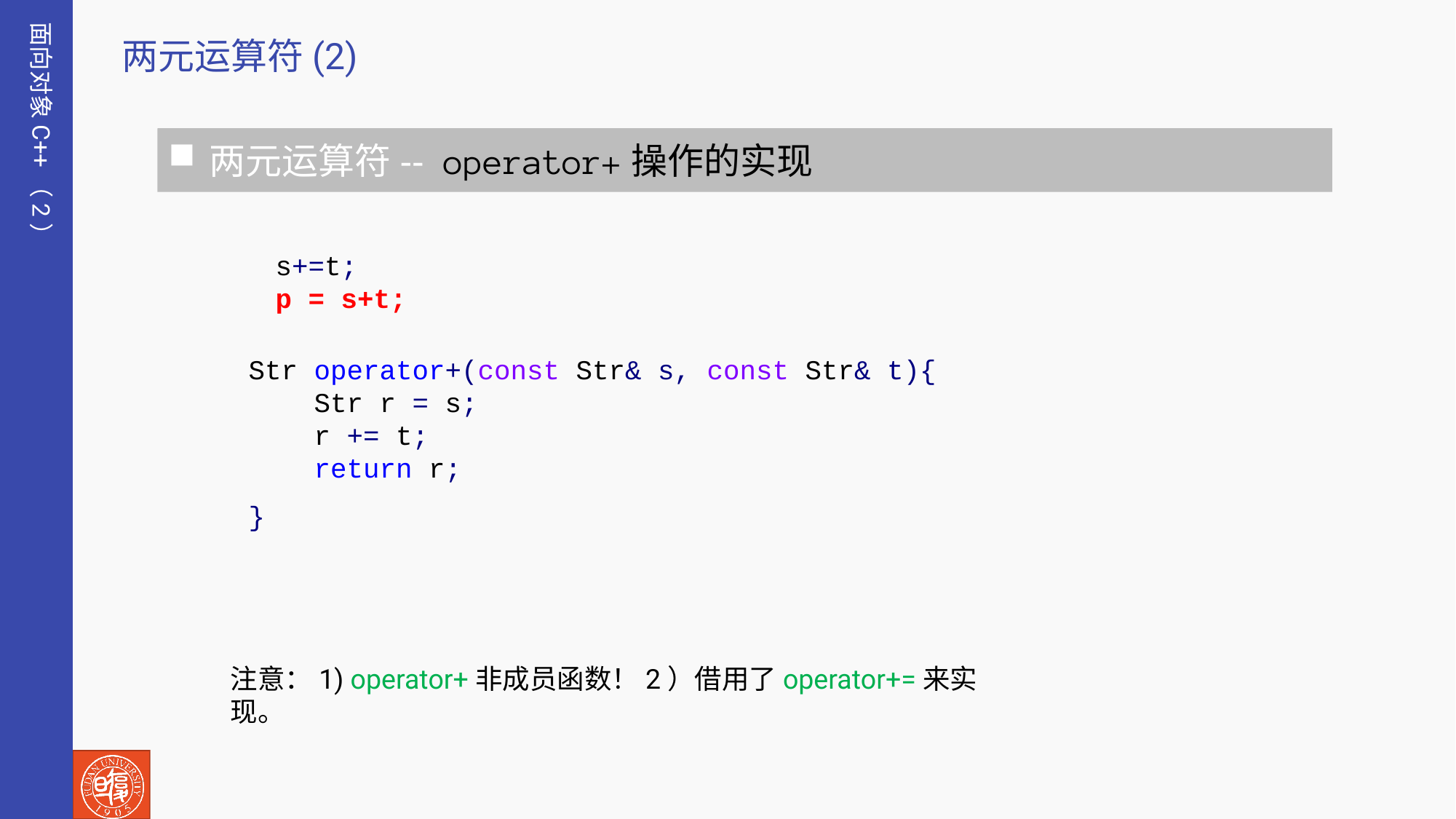

面向对象C++（2）
两元运算符(2)
两元运算符-- operator+操作的实现
 s+=t;
 p = s+t;
Str operator+(const Str& s, const Str& t){
    Str r = s;
    r += t;
    return r;
}
注意：1) operator+非成员函数！2）借用了operator+=来实现。